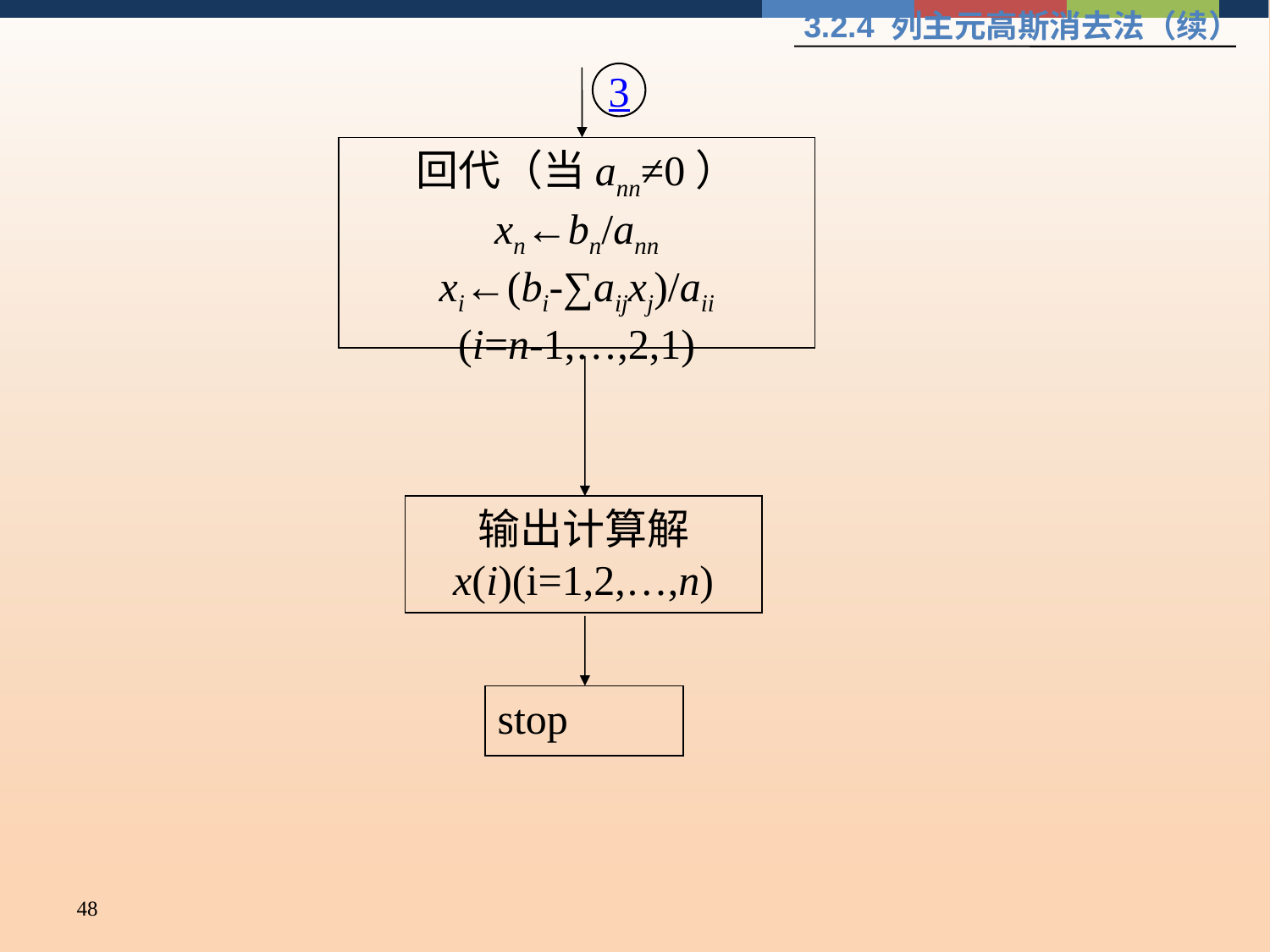

3.2.4 列主元高斯消去法（续）

3

回代（当ann≠0）
xn←bn/ann
xi←(bi-∑aijxj)/aii
(i=n-1,…,2,1)

输出计算解
x(i)(i=1,2,…,n)

stop
48